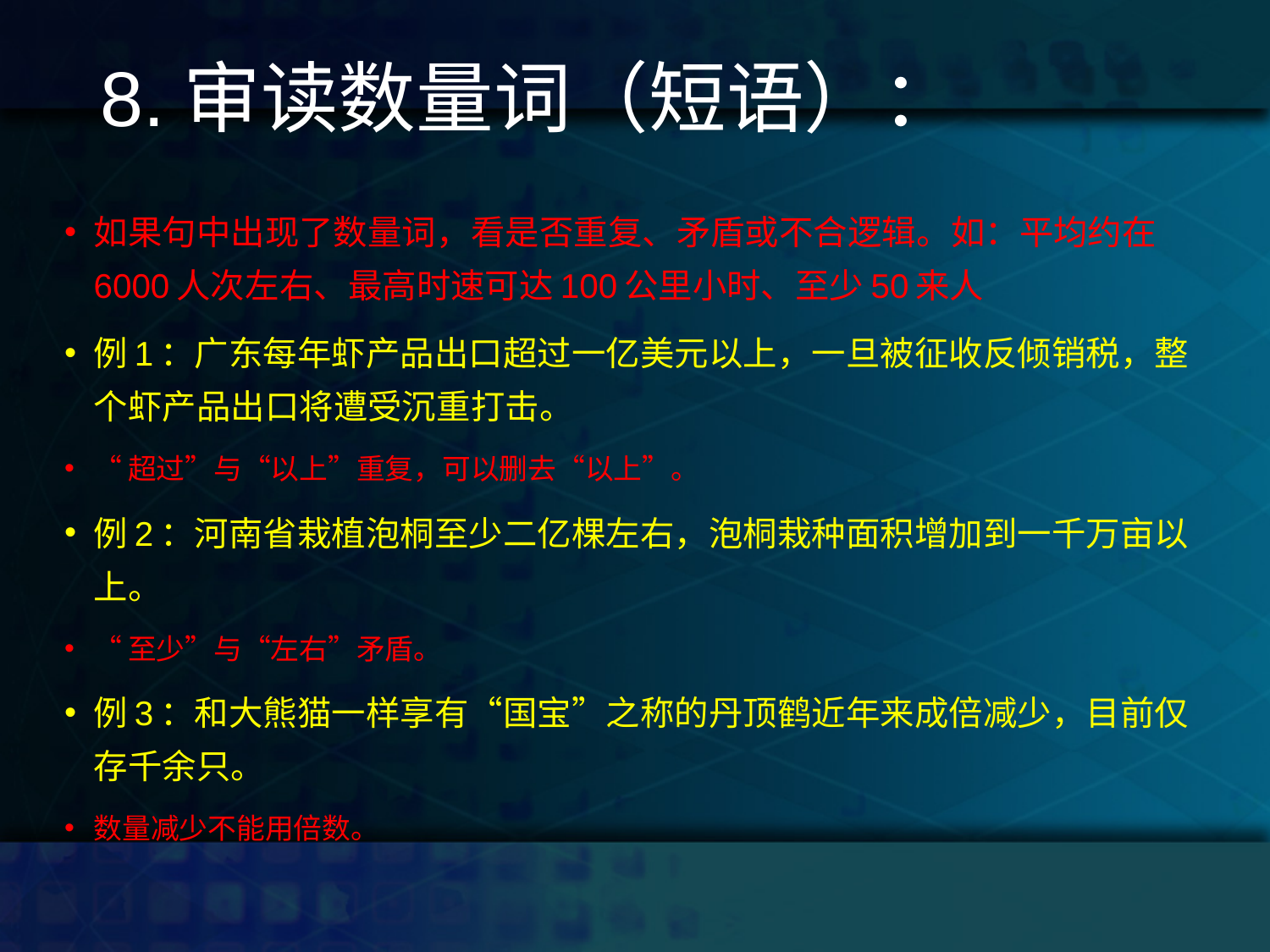

# 8.审读数量词（短语）：
如果句中出现了数量词，看是否重复、矛盾或不合逻辑。如：平均约在6000人次左右、最高时速可达100公里小时、至少50来人
例1：广东每年虾产品出口超过一亿美元以上，一旦被征收反倾销税，整个虾产品出口将遭受沉重打击。
“超过”与“以上”重复，可以删去“以上”。
例2：河南省栽植泡桐至少二亿棵左右，泡桐栽种面积增加到一千万亩以上。
“至少”与“左右”矛盾。
例3：和大熊猫一样享有“国宝”之称的丹顶鹤近年来成倍减少，目前仅存千余只。
数量减少不能用倍数。